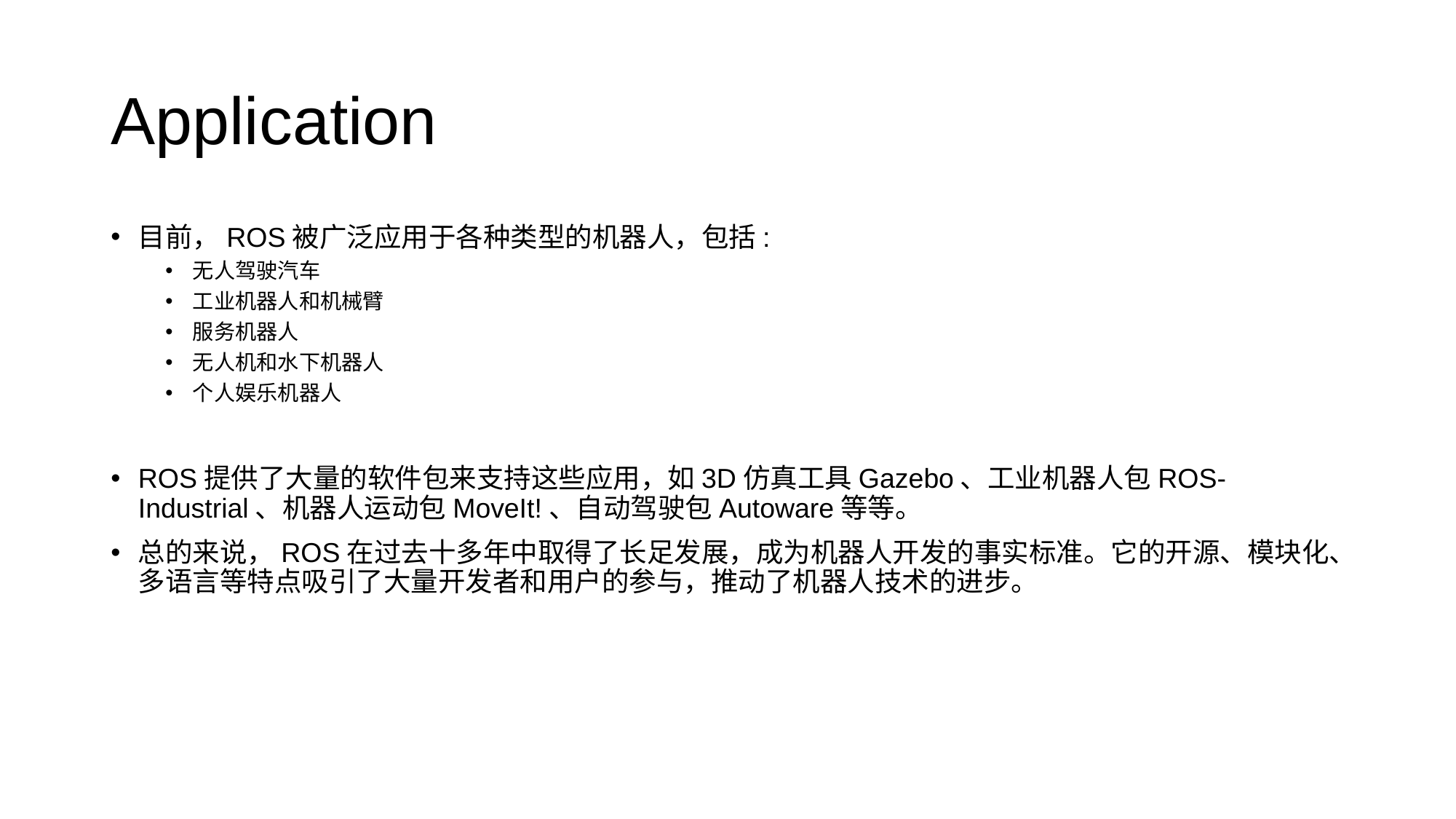

# Application
目前，ROS被广泛应用于各种类型的机器人，包括:
无人驾驶汽车
工业机器人和机械臂
服务机器人
无人机和水下机器人
个人娱乐机器人

ROS提供了大量的软件包来支持这些应用，如3D仿真工具Gazebo、工业机器人包ROS-Industrial、机器人运动包MoveIt!、自动驾驶包Autoware等等。
总的来说，ROS在过去十多年中取得了长足发展，成为机器人开发的事实标准。它的开源、模块化、多语言等特点吸引了大量开发者和用户的参与，推动了机器人技术的进步。